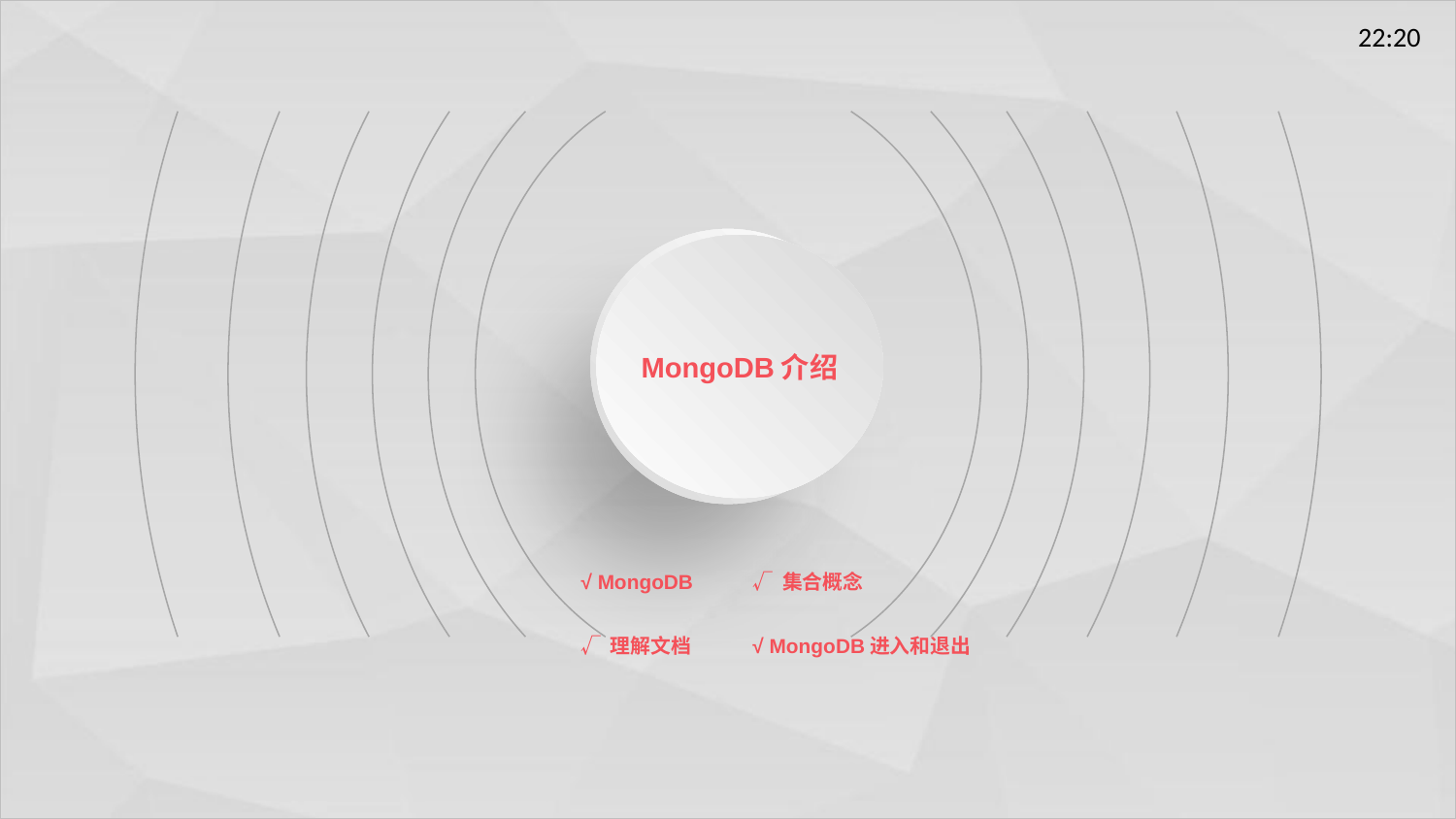

MongoDB介绍
√ MongoDB
√ 集合概念
√ 理解文档
√ MongoDB进入和退出